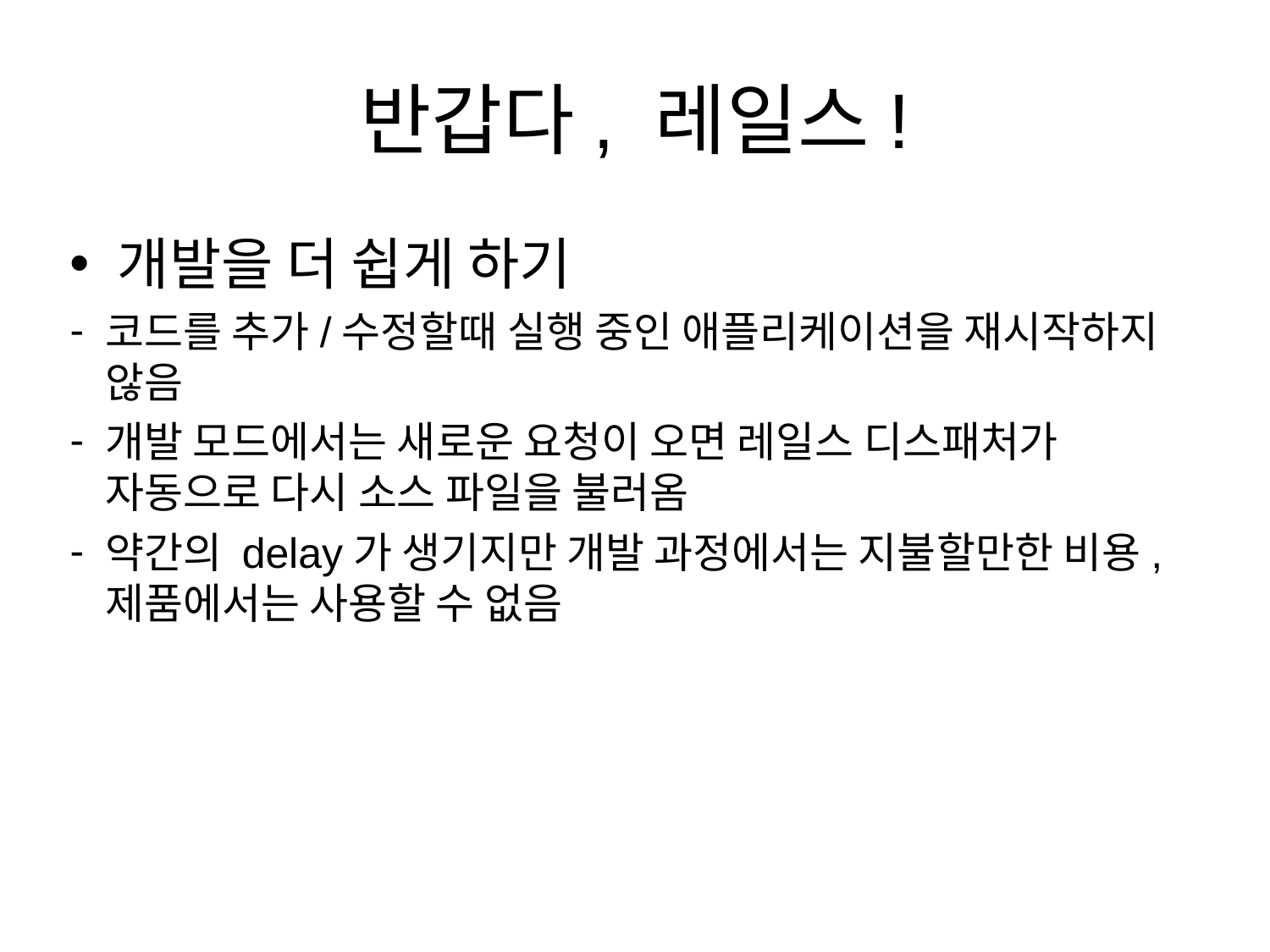

# 반갑다, 레일스!
개발을 더 쉽게 하기
코드를 추가/수정할때 실행 중인 애플리케이션을 재시작하지 않음
개발 모드에서는 새로운 요청이 오면 레일스 디스패처가 자동으로 다시 소스 파일을 불러옴
약간의 delay가 생기지만 개발 과정에서는 지불할만한 비용, 제품에서는 사용할 수 없음